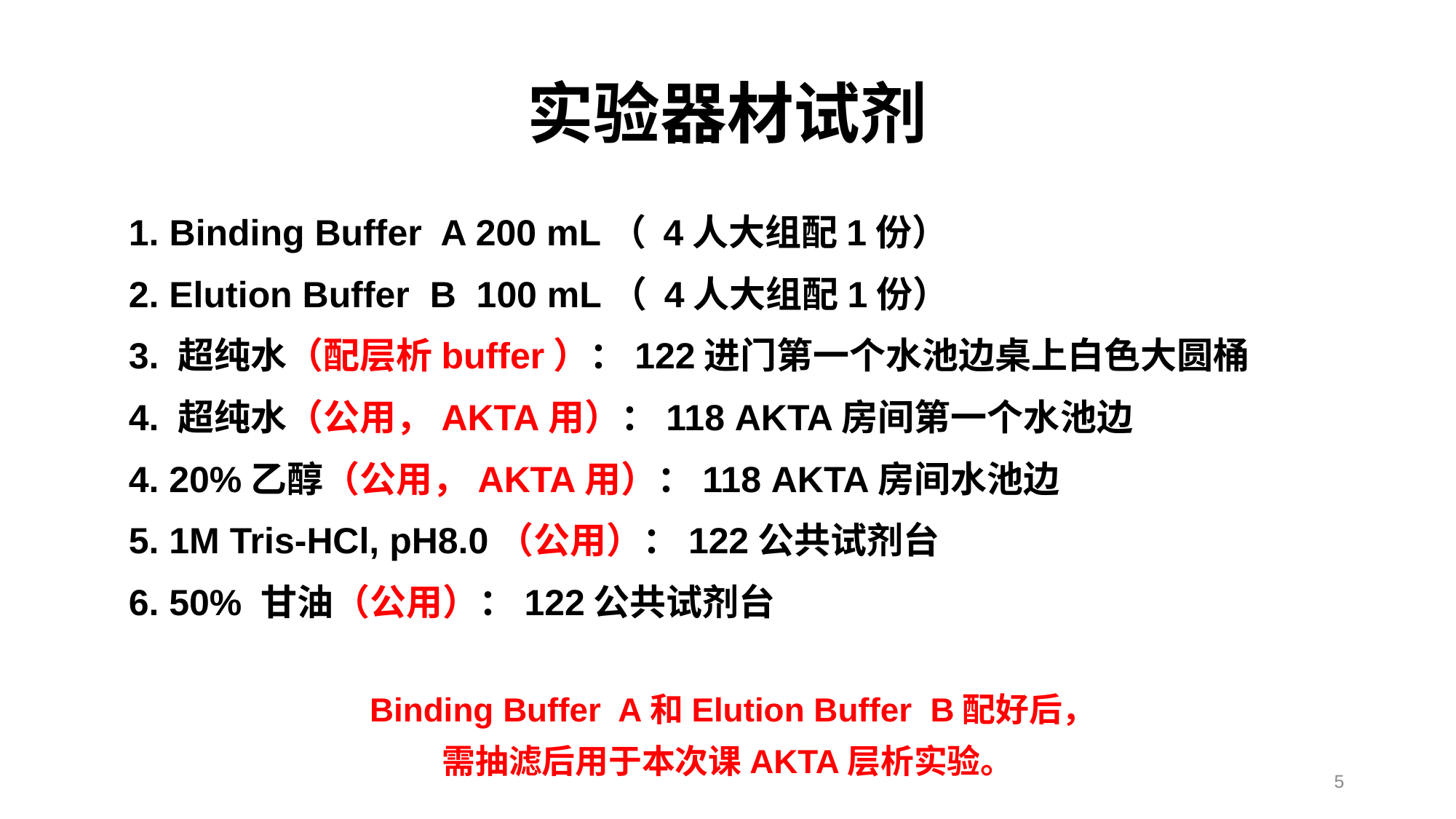

# 实验器材试剂
 Binding Buffer  A 200 mL（ 4人大组配1份）
2. Elution Buffer  B  100 mL（ 4人大组配1份）
3. 超纯水（配层析buffer）：122进门第一个水池边桌上白色大圆桶
4. 超纯水（公用，AKTA用）：118 AKTA房间第一个水池边
4. 20%乙醇（公用，AKTA用）：118 AKTA房间水池边
5. 1M Tris-HCl, pH8.0（公用）：122公共试剂台
6. 50% 甘油（公用）：122公共试剂台
 Binding Buffer  A和Elution Buffer  B配好后，
需抽滤后用于本次课AKTA层析实验。
5